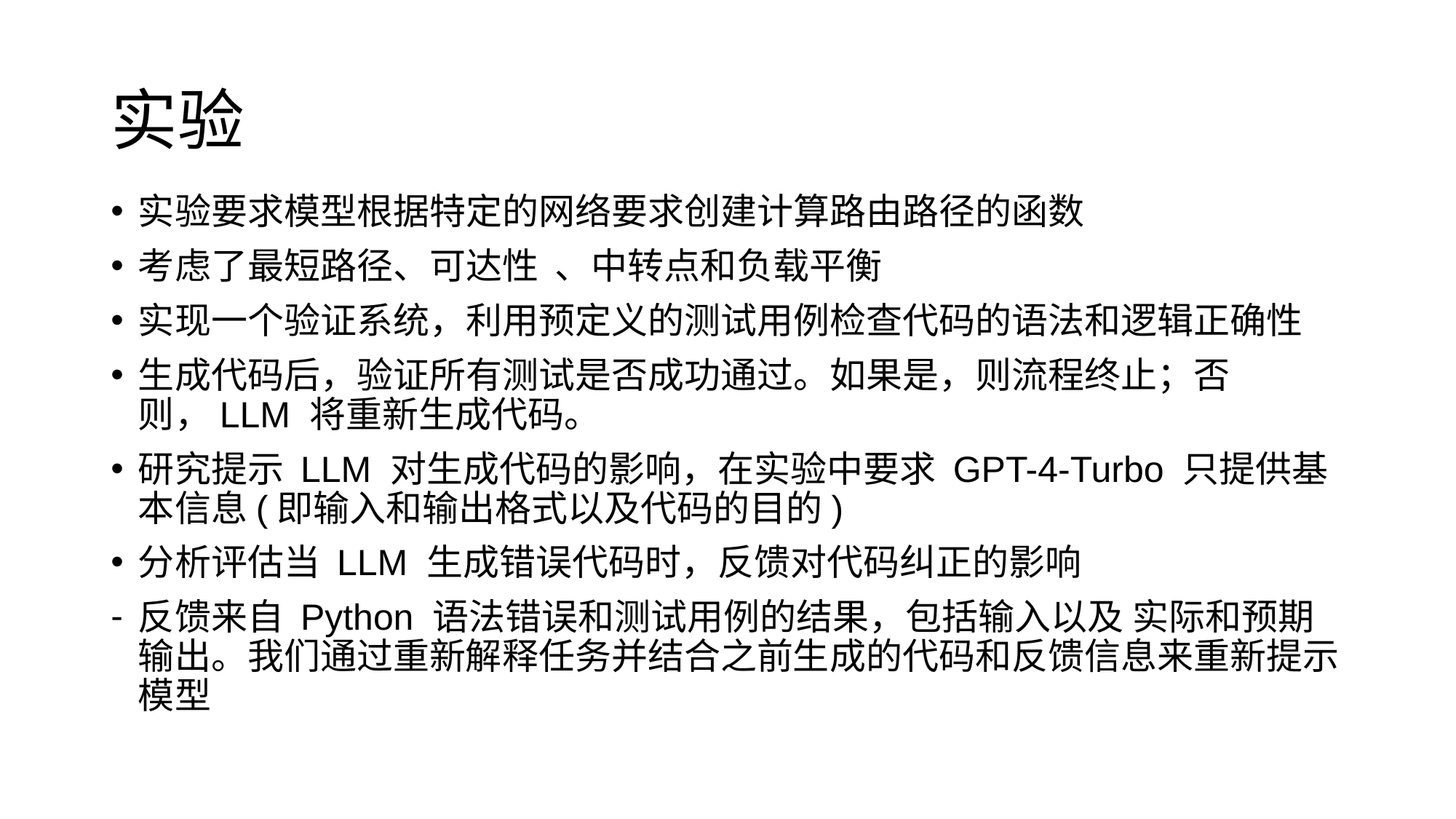

# 实验
实验要求模型根据特定的网络要求创建计算路由路径的函数
考虑了最短路径、可达性  、中转点和负载平衡
实现一个验证系统，利用预定义的测试用例检查代码的语法和逻辑正确性
生成代码后，验证所有测试是否成功通过。如果是，则流程终止；否则，LLM 将重新生成代码。
研究提示 LLM 对生成代码的影响，在实验中要求 GPT-4-Turbo 只提供基本信息(即输入和输出格式以及代码的目的)
分析评估当 LLM 生成错误代码时，反馈对代码纠正的影响
反馈来自 Python 语法错误和测试用例的结果，包括输入以及 实际和预期输出。我们通过重新解释任务并结合之前生成的代码和反馈信息来重新提示模型